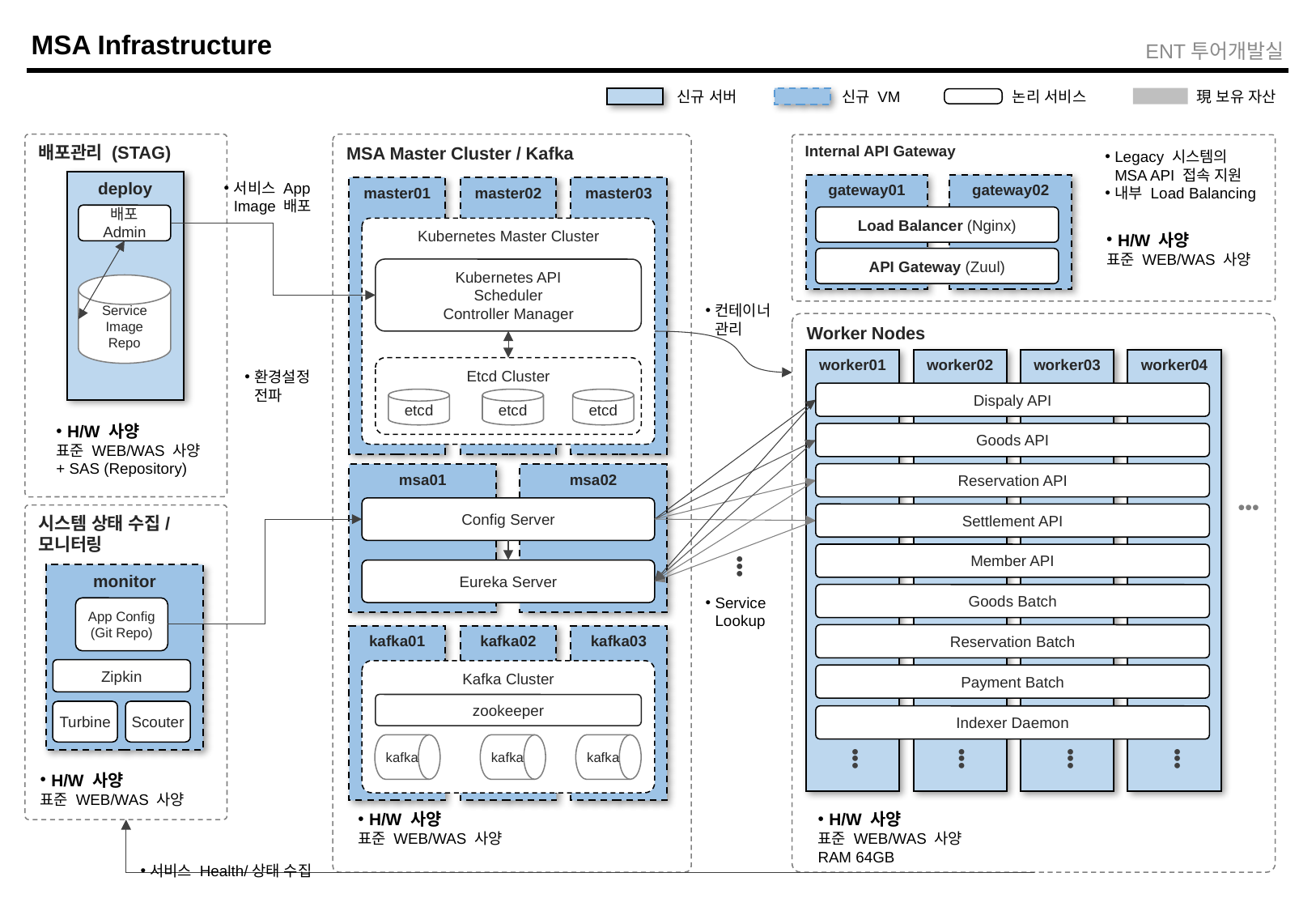

# MSA Infrastructure
ENT투어개발실
신규 서버
신규 VM
논리 서비스
現 보유 자산

배포관리 (STAG)
MSA Master Cluster / Kafka
Internal API Gateway
Legacy 시스템의 MSA API 접속 지원
내부 Load Balancing
deploy
서비스 App Image 배포
gateway01
gateway02
master01
master02
master03
배포 Admin
Load Balancer (Nginx)
Kubernetes Master Cluster
H/W 사양
표준 WEB/WAS 사양
API Gateway (Zuul)
Kubernetes API
Scheduler
Controller Manager
Service
Image
Repo
컨테이너 관리
Worker Nodes
worker01
worker02
worker03
worker04
Etcd Cluster
환경설정
전파
Dispaly API
etcd
etcd
etcd
H/W 사양
표준 WEB/WAS 사양
+ SAS (Repository)
Goods API
Reservation API
msa01
msa02
•••
Config Server
Settlement API
시스템 상태 수집/모니터링
Member API
•••
Eureka Server
monitor
Goods Batch
Service Lookup
App Config
(Git Repo)
Reservation Batch
kafka01
kafka02
kafka03
Zipkin
Kafka Cluster
Payment Batch
zookeeper
Turbine
Scouter
Indexer Daemon
kafka
kafka
kafka
•••
•••
•••
•••
H/W 사양
표준 WEB/WAS 사양
H/W 사양
표준 WEB/WAS 사양
H/W 사양
표준 WEB/WAS 사양
RAM 64GB
서비스 Health/상태 수집